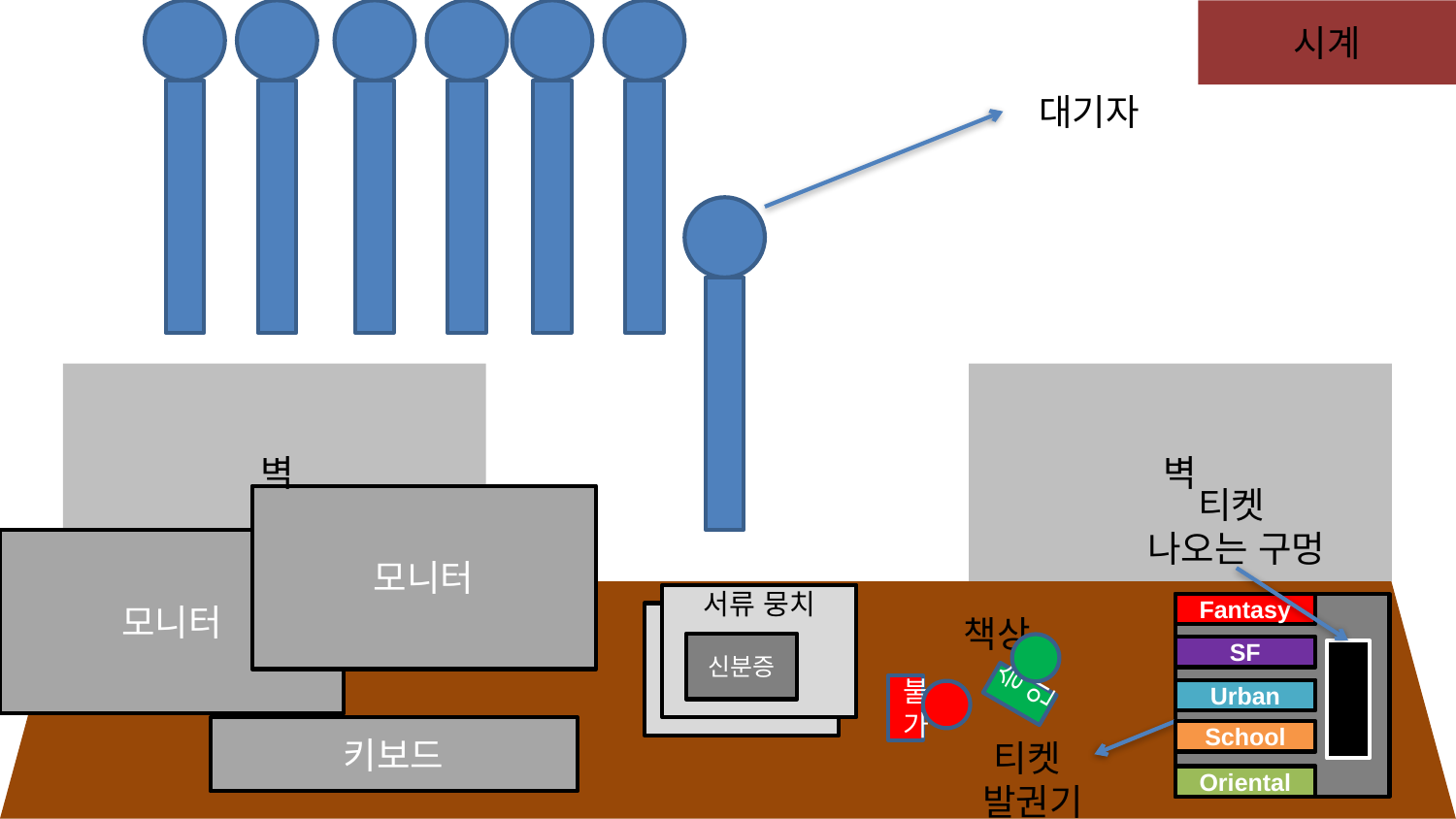

시계
대기자

벽
벽
티켓
나오는 구멍
모니터
모니터

서류 뭉치
책상

Fantasy

신분증

SF

승인
불가
Urban

키보드
School
티켓
발권기
Oriental